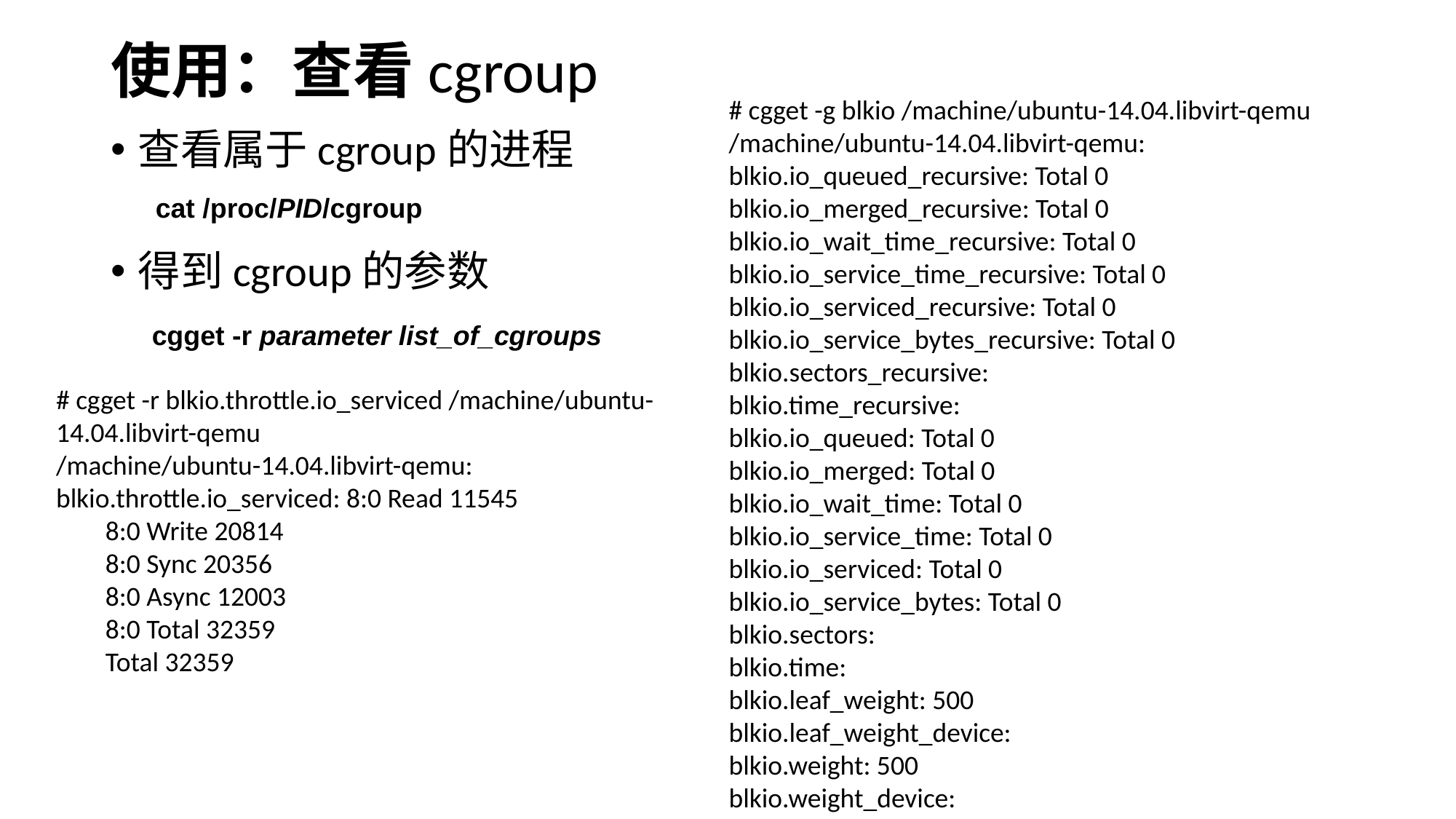

# 使用：查看cgroup
# cgget -g blkio /machine/ubuntu-14.04.libvirt-qemu  /machine/ubuntu-14.04.libvirt-qemu:
blkio.io_queued_recursive: Total 0
blkio.io_merged_recursive: Total 0
blkio.io_wait_time_recursive: Total 0
blkio.io_service_time_recursive: Total 0
blkio.io_serviced_recursive: Total 0
blkio.io_service_bytes_recursive: Total 0
blkio.sectors_recursive:
blkio.time_recursive:
blkio.io_queued: Total 0
blkio.io_merged: Total 0
blkio.io_wait_time: Total 0
blkio.io_service_time: Total 0
blkio.io_serviced: Total 0
blkio.io_service_bytes: Total 0
blkio.sectors:
blkio.time:
blkio.leaf_weight: 500
blkio.leaf_weight_device:
blkio.weight: 500
blkio.weight_device:
blkio.throttle.io_serviced: 8:0 Read 11545
        8:0 Write 20814
        8:0 Sync 20356
        8:0 Async 12003
        8:0 Total 32359
        Total 32359
blkio.throttle.io_service_bytes: 8:0 Read 279655424
        8:0 Write 126514176
        8:0 Sync 124638208
        8:0 Async 281531392
        8:0 Total 406169600
        Total 406169600
blkio.throttle.write_iops_device:
blkio.throttle.read_iops_device:
blkio.throttle.write_bps_device:
blkio.throttle.read_bps_device:
blkio.reset_stats:
查看属于cgroup的进程

得到cgroup的参数
cat /proc/PID/cgroup
cgget -r parameter list_of_cgroups
# cgget -r blkio.throttle.io_serviced /machine/ubuntu-14.04.libvirt-qemu
/machine/ubuntu-14.04.libvirt-qemu:
blkio.throttle.io_serviced: 8:0 Read 11545
        8:0 Write 20814
        8:0 Sync 20356
        8:0 Async 12003
        8:0 Total 32359
        Total 32359